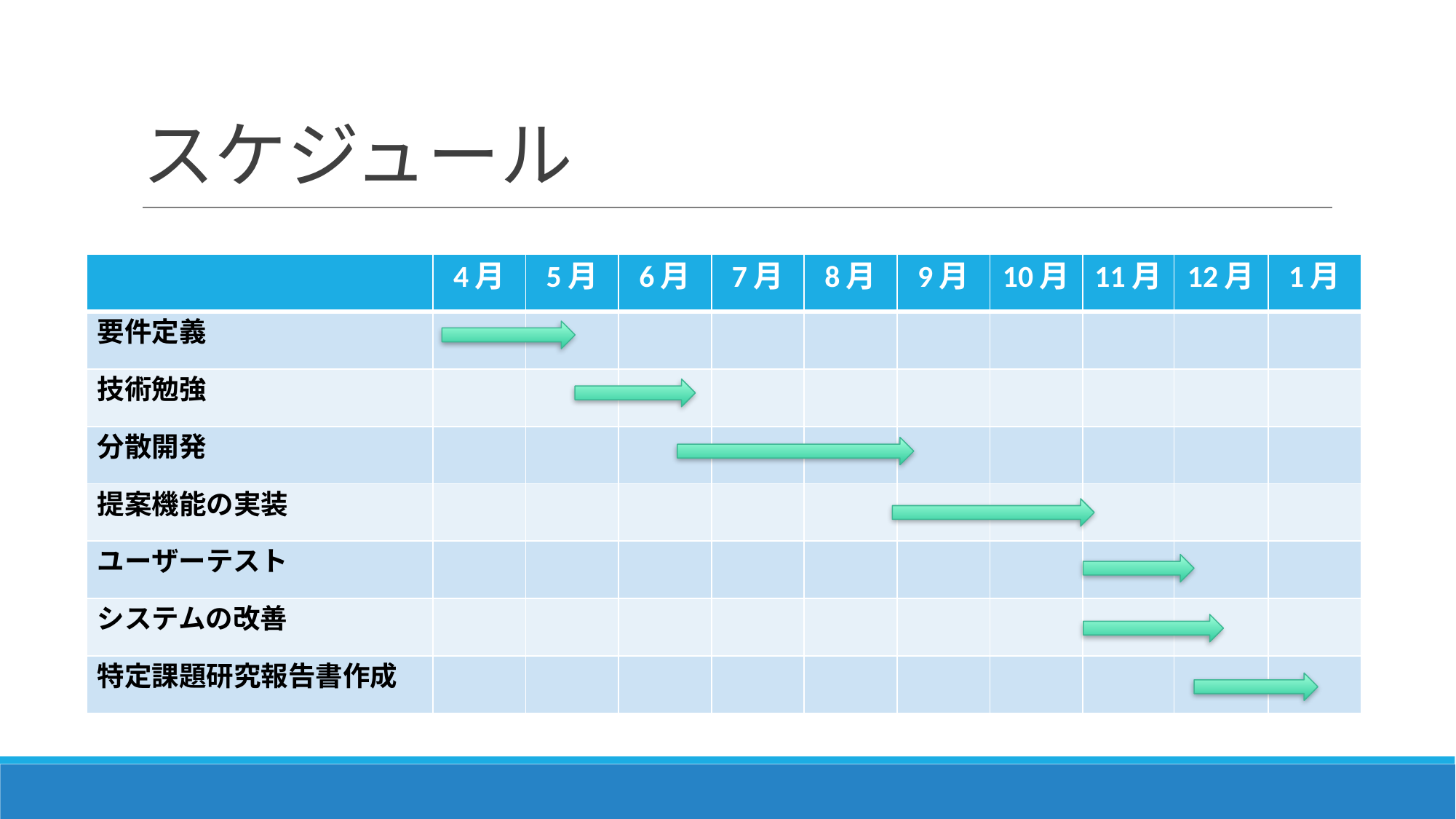

# スケジュール
|  | 4月 | 5月 | 6月 | 7月 | 8月 | 9月 | 10月 | 11月 | 12月 | 1月 |
| --- | --- | --- | --- | --- | --- | --- | --- | --- | --- | --- |
| 要件定義 |  |  |  |  |  |  |  |  |  |  |
| 技術勉強 |  |  |  |  |  |  |  |  |  |  |
| 分散開発 |  |  |  |  |  |  |  |  |  |  |
| 提案機能の実装 |  |  |  |  |  |  |  |  |  |  |
| ユーザーテスト |  |  |  |  |  |  |  |  |  |  |
| システムの改善 |  |  |  |  |  |  |  |  |  |  |
| 特定課題研究報告書作成 |  |  |  |  |  |  |  |  |  |  |

50